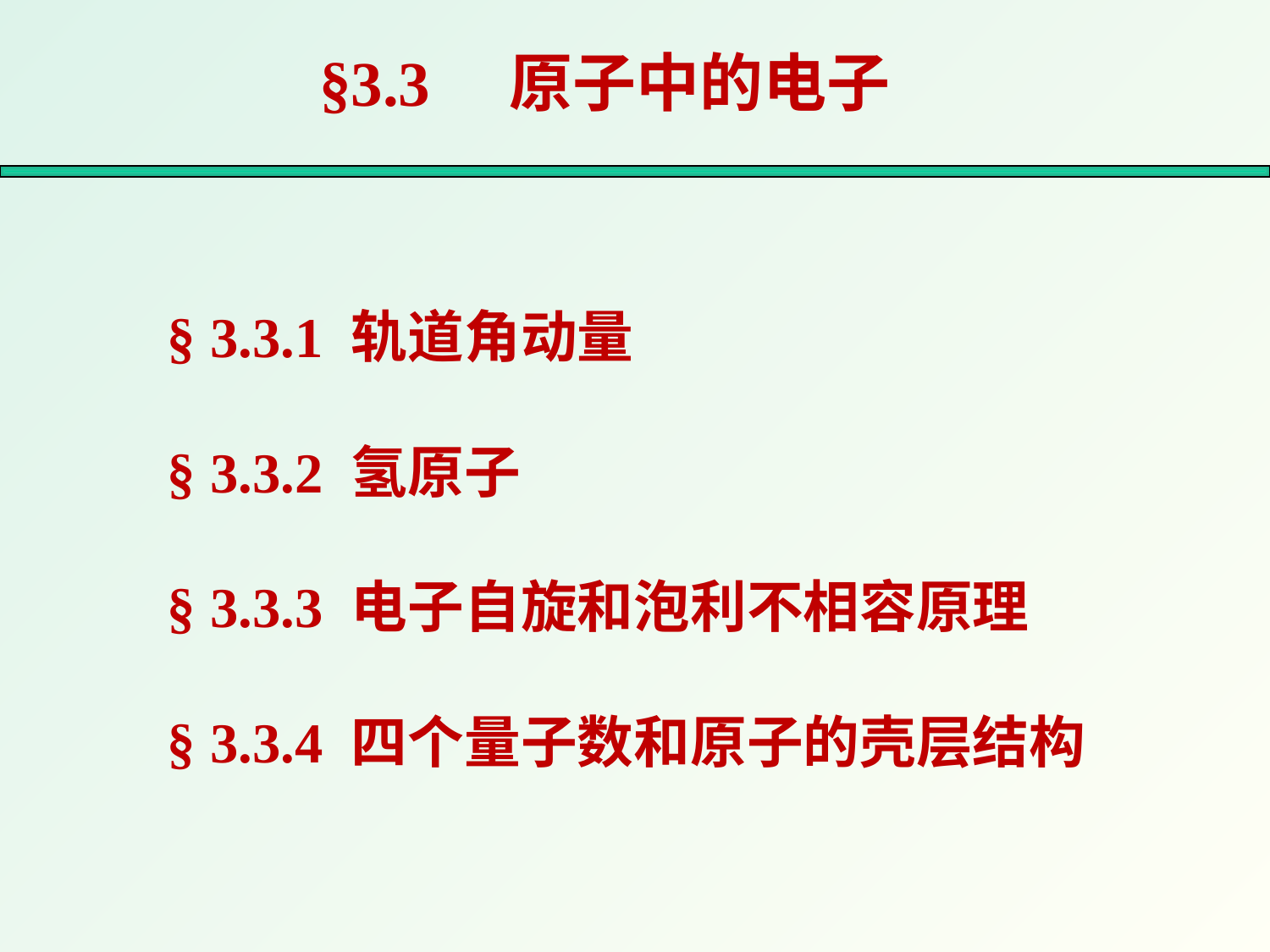

# §3.3    原子中的电子

§ 3.3.1 轨道角动量
§ 3.3.2 氢原子
§ 3.3.3 电子自旋和泡利不相容原理
§ 3.3.4 四个量子数和原子的壳层结构